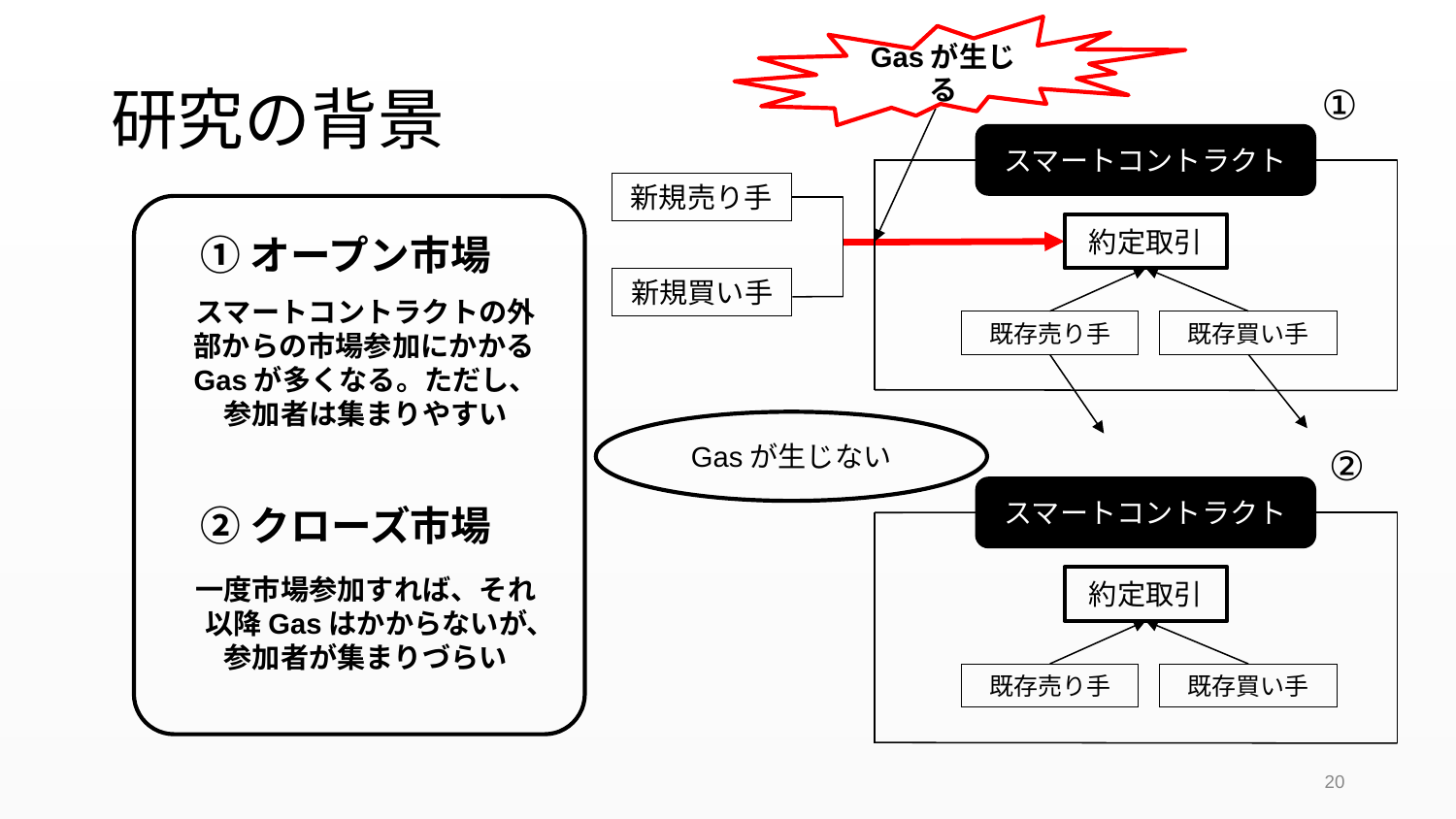

Gasが生じる
# 研究の背景
①
スマートコントラクト
新規売り手

約定取引
①オープン市場
新規買い手
スマートコントラクトの外部からの市場参加にかかるGasが多くなる。ただし、参加者は集まりやすい
既存売り手
既存買い手
Gasが生じない
②
スマートコントラクト
②クローズ市場
一度市場参加すれば、それ以降Gasはかからないが、参加者が集まりづらい
約定取引
既存売り手
既存買い手
20